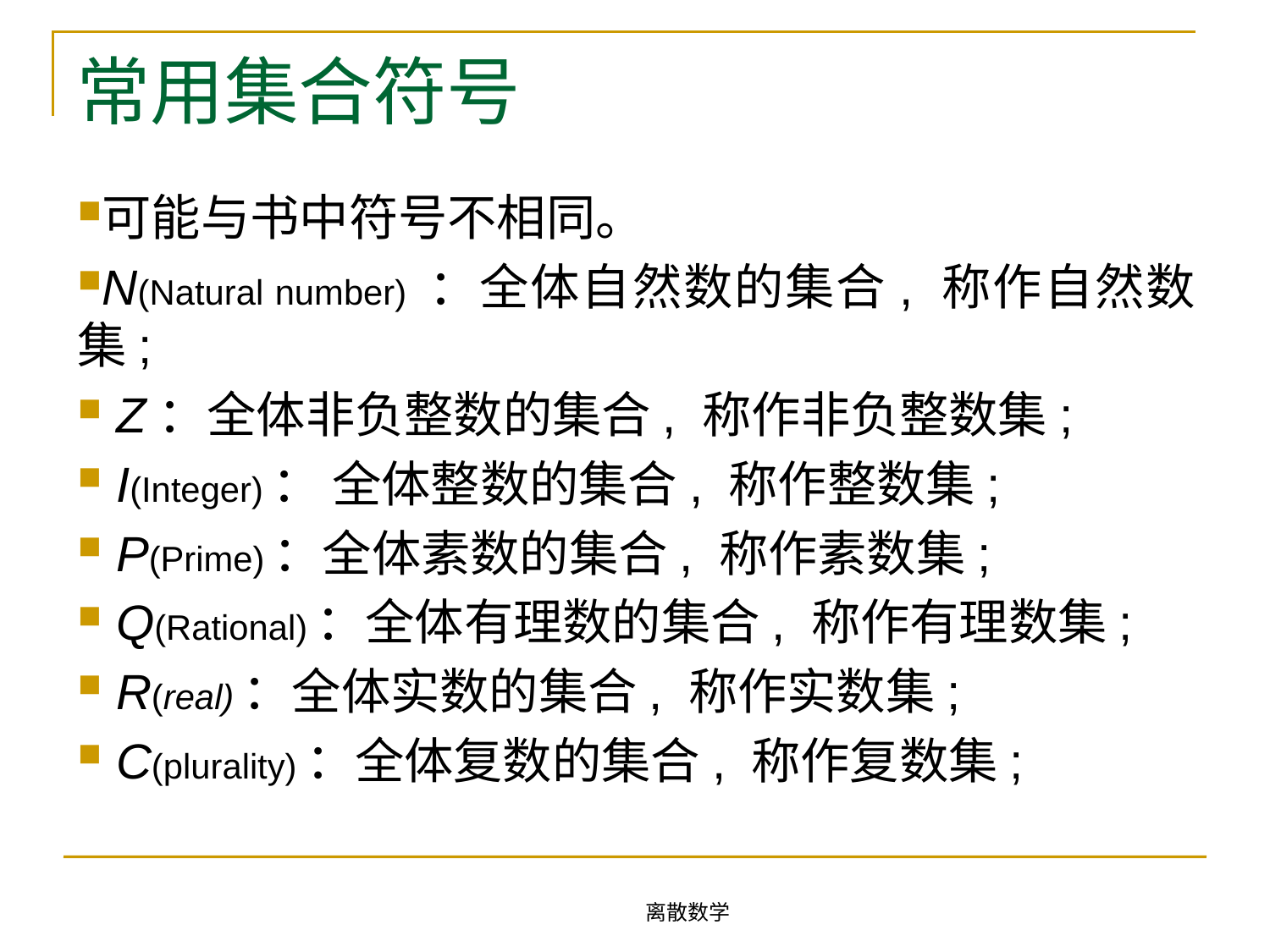

# 常用集合符号
可能与书中符号不相同。
N(Natural number) ：全体自然数的集合, 称作自然数集;
 Z：全体非负整数的集合, 称作非负整数集;
 I(Integer)： 全体整数的集合, 称作整数集;
 P(Prime)：全体素数的集合, 称作素数集;
 Q(Rational)：全体有理数的集合, 称作有理数集;
 R(real)：全体实数的集合, 称作实数集;
 C(plurality)：全体复数的集合, 称作复数集;

离散数学
5